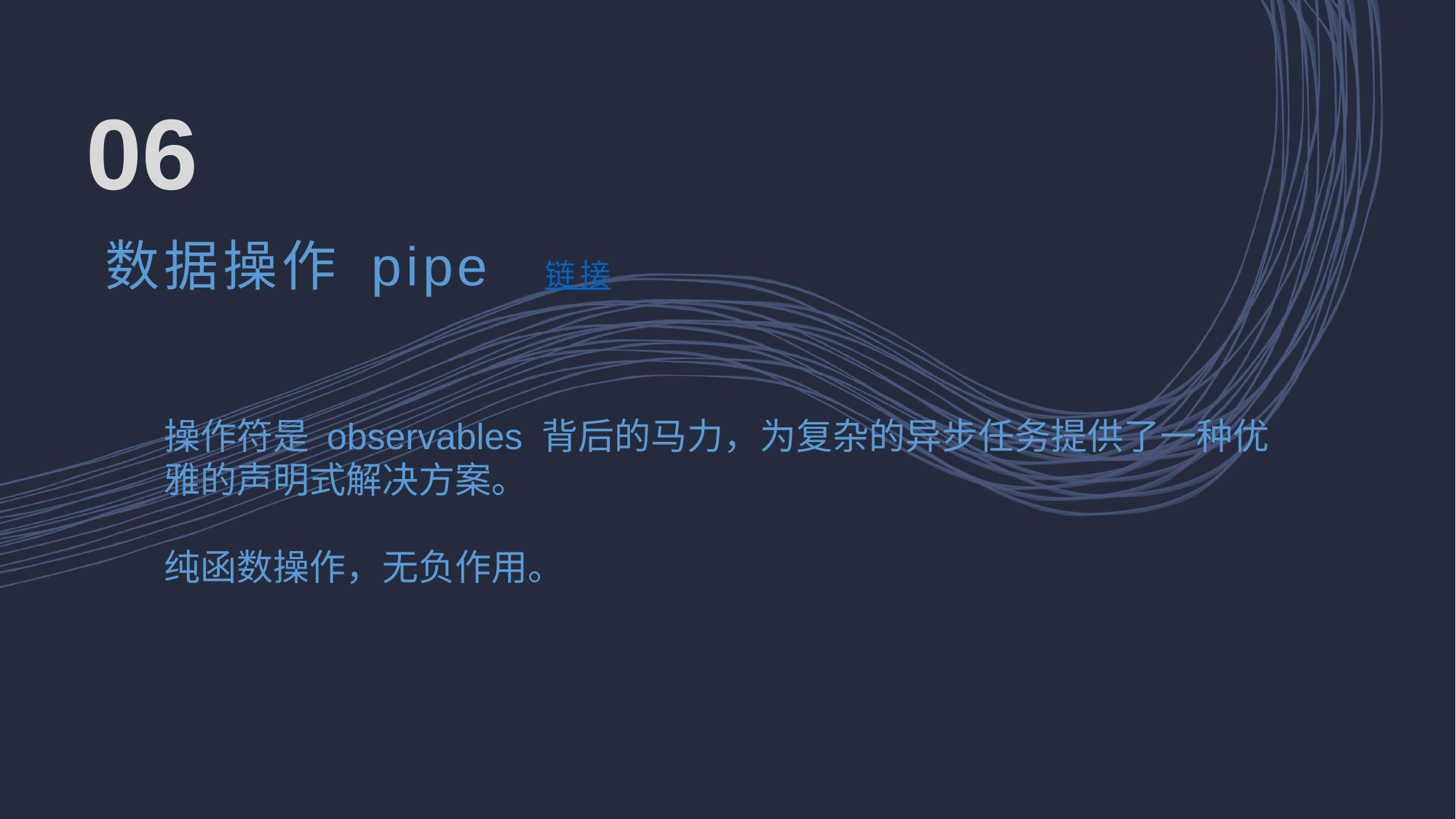

06
# 数据操作 pipe  链接
操作符是 observables 背后的马力，为复杂的异步任务提供了一种优雅的声明式解决方案。

纯函数操作，无负作用。